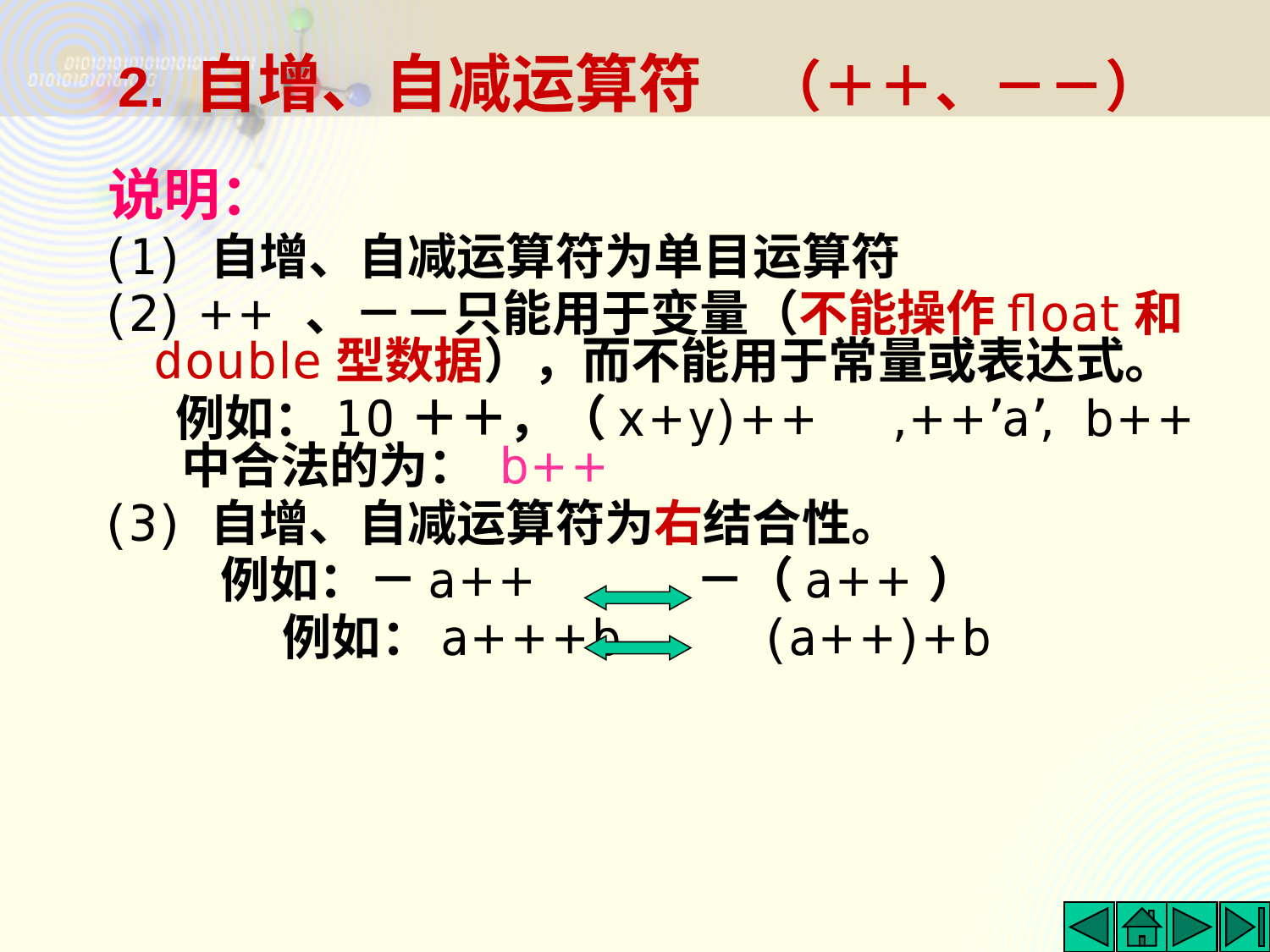

# 2. 自增、自减运算符　（＋＋、－－）
说明：
(1) 自增、自减运算符为单目运算符
(2) ++ 、－－只能用于变量（不能操作float和double型数据），而不能用于常量或表达式。
     例如：10＋＋，（x+y)++　,++’a’,  b++  中合法的为： b++
(3) 自增、自减运算符为右结合性。
         例如：－a++          －（a++）
		例如：a+++b          (a++)+b